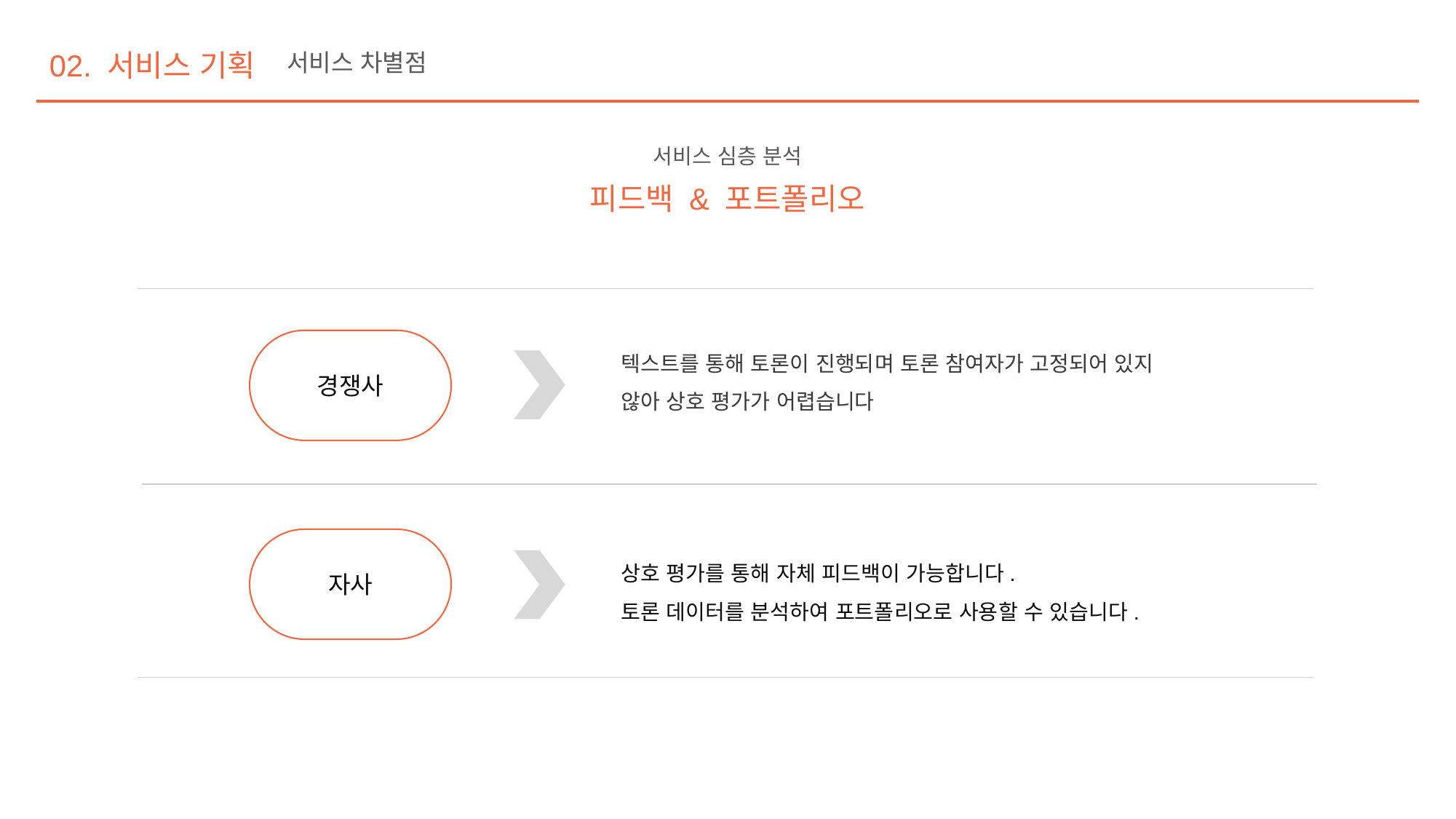

02. 서비스 기획
서비스 차별점
서비스 심층 분석
피드백 & 포트폴리오
경쟁사
텍스트를 통해 토론이 진행되며 토론 참여자가 고정되어 있지 않아 상호 평가가 어렵습니다

자사
상호 평가를 통해 자체 피드백이 가능합니다.
토론 데이터를 분석하여 포트폴리오로 사용할 수 있습니다.